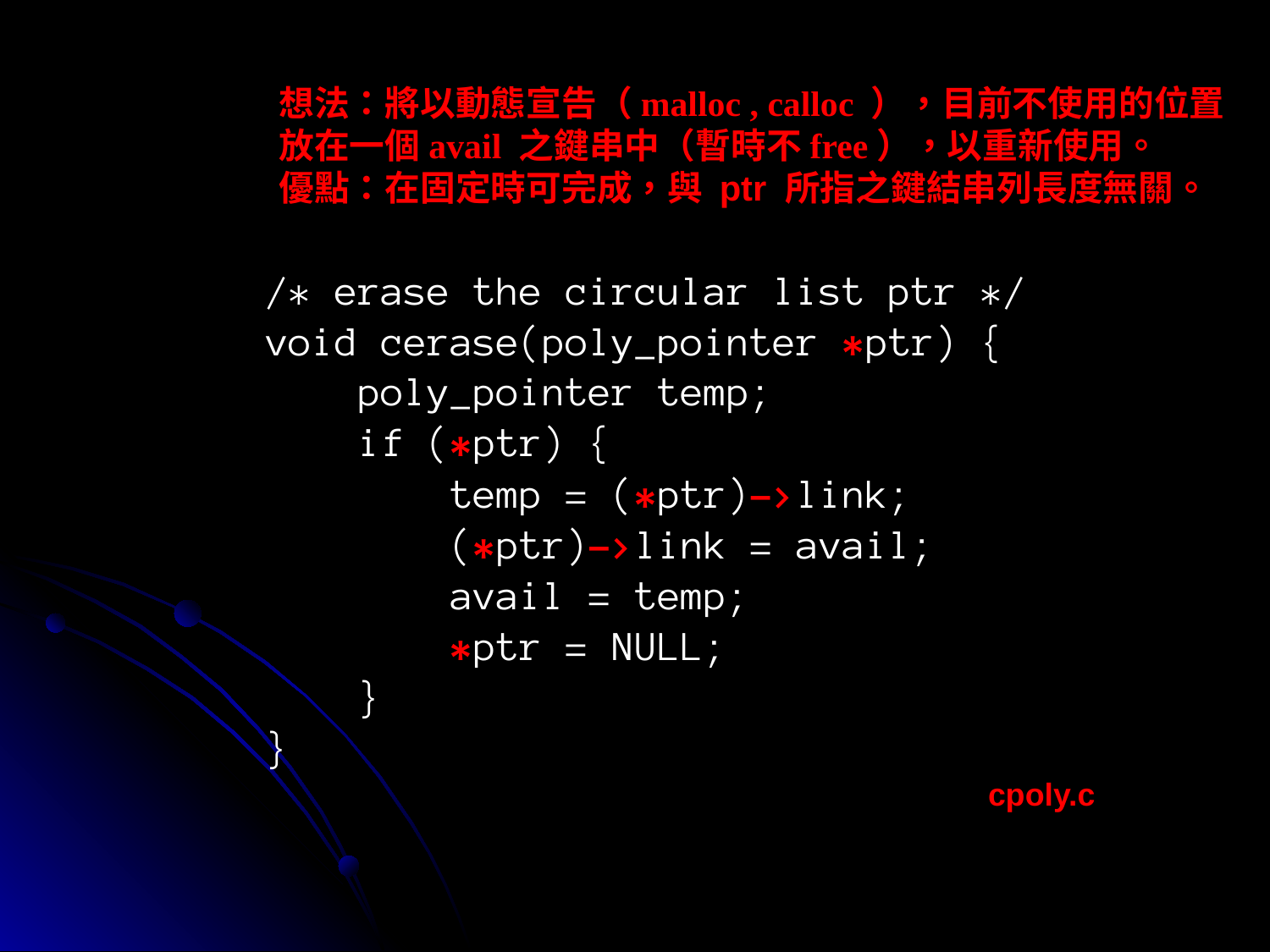

想法：將以動態宣告（malloc , calloc ），目前不使用的位置
放在一個avail 之鍵串中（暫時不free），以重新使用。
優點：在固定時可完成，與 ptr 所指之鍵結串列長度無關。
/* erase the circular list ptr */
void cerase(poly_pointer *ptr) {
    poly_pointer temp;
    if (*ptr) {
        temp = (*ptr)->link;
        (*ptr)->link = avail;
        avail = temp;
        *ptr = NULL;
    }
}
cpoly.c